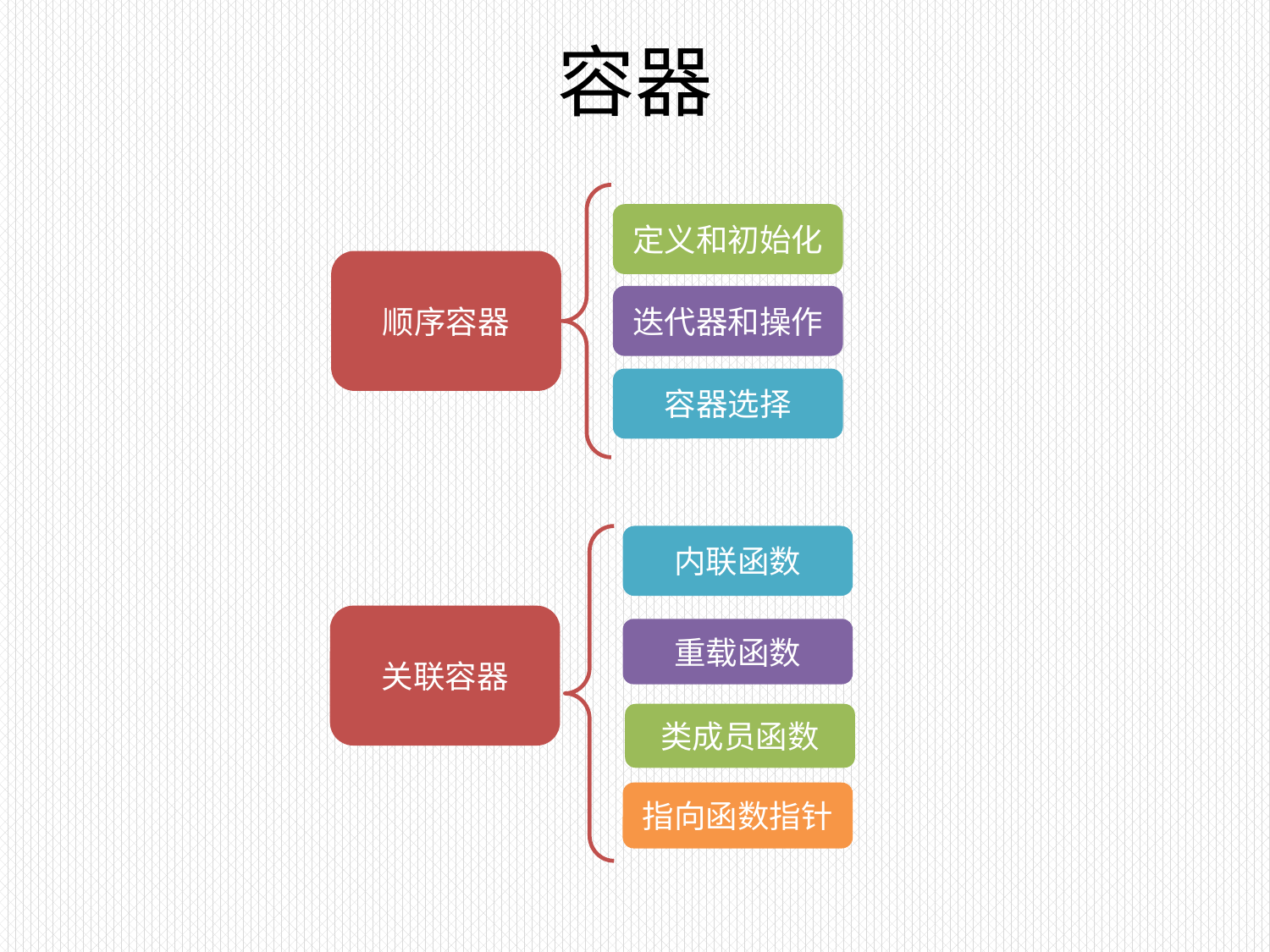

# 容器

定义和初始化
顺序容器
迭代器和操作
容器选择

内联函数
关联容器
重载函数
类成员函数
指向函数指针